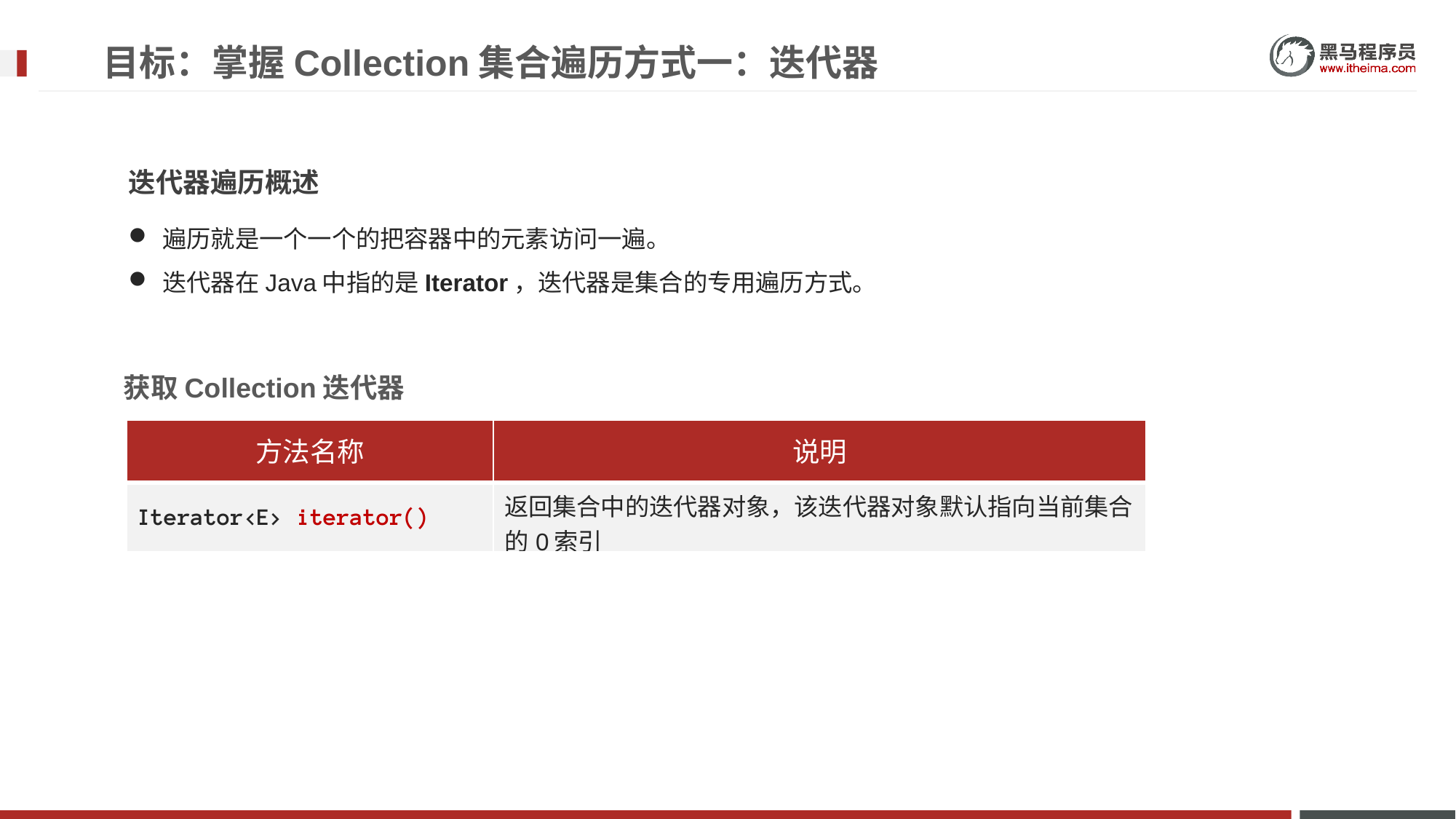

目标：掌握Collection集合遍历方式一：迭代器
迭代器遍历概述
遍历就是一个一个的把容器中的元素访问一遍。
迭代器在Java中指的是Iterator，迭代器是集合的专用遍历方式。
获取Collection迭代器
| 方法名称 | 说明 |
| --- | --- |
| Iterator<E> iterator() | 返回集合中的迭代器对象，该迭代器对象默认指向当前集合的0索引 |